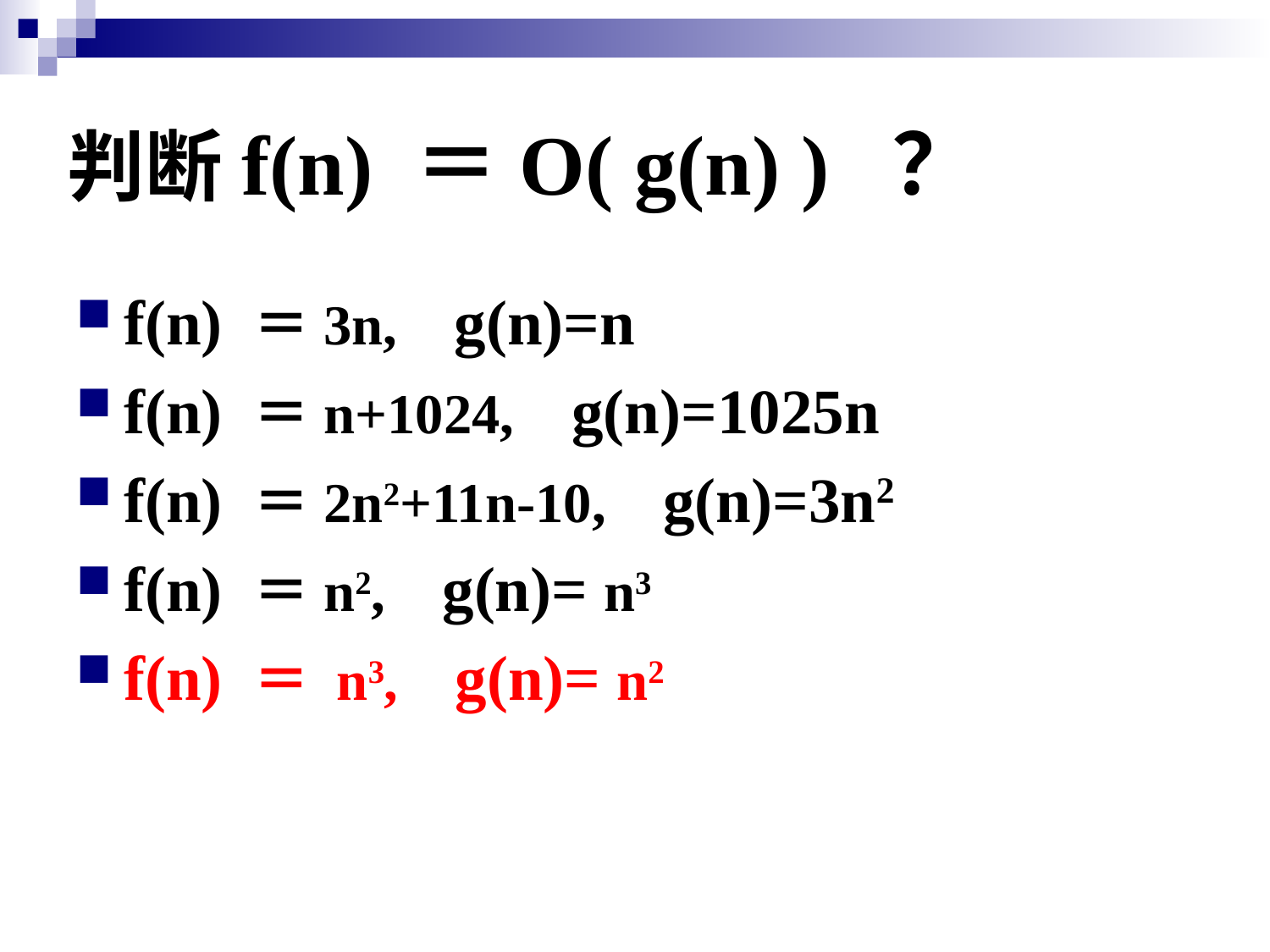

# 判断f(n) ＝O( g(n) )  ？
f(n) ＝3n,    g(n)=n
f(n) ＝n+1024,    g(n)=1025n
f(n) ＝2n2+11n-10,    g(n)=3n2
f(n) ＝n2,    g(n)= n3
f(n) ＝ n3,    g(n)= n2